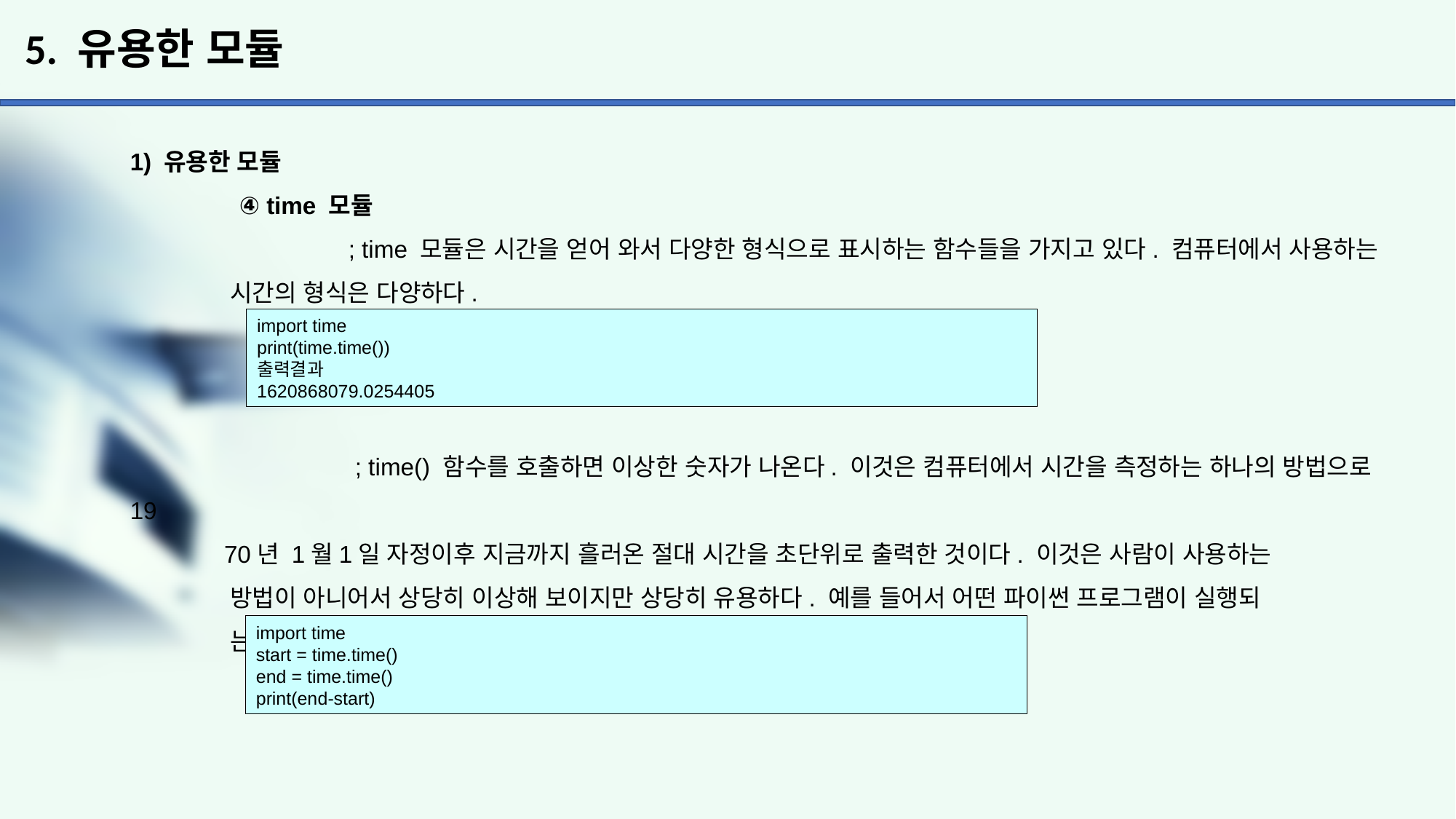

# 5. 유용한 모듈
1) 유용한 모듈
	④ time 모듈
		; time 모듈은 시간을 얻어 와서 다양한 형식으로 표시하는 함수들을 가지고 있다. 컴퓨터에서 사용하는
              시간의 형식은 다양하다.

		 ; time() 함수를 호출하면 이상한 숫자가 나온다. 이것은 컴퓨터에서 시간을 측정하는 하나의 방법으로 19
              70년 1월1일 자정이후 지금까지 흘러온 절대 시간을 초단위로 출력한 것이다. 이것은 사람이 사용하는
              방법이 아니어서 상당히 이상해 보이지만 상당히 유용하다. 예를 들어서 어떤 파이썬 프로그램이 실행되
              는데 걸리는 시간을 time()함수를 이용하여서 측정할 수 있다.

import time
print(time.time())
출력결과
1620868079.0254405
import time
start = time.time()
end = time.time()
print(end-start)